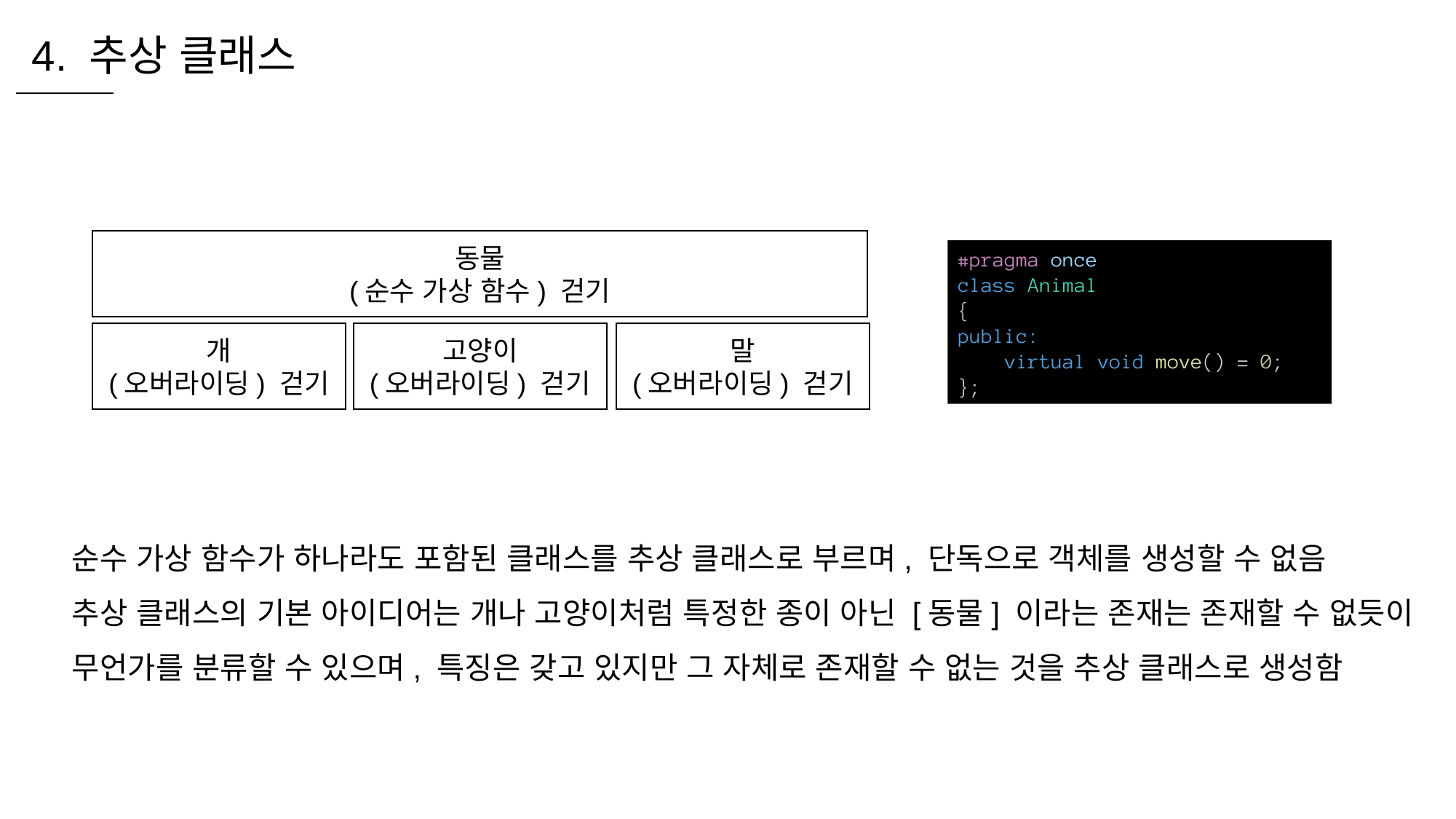

4. 추상 클래스
동물
(순수 가상 함수) 걷기
말
(오버라이딩) 걷기
개
(오버라이딩) 걷기
고양이
(오버라이딩) 걷기
#pragma once
class Animal
{
public:
    virtual void move() = 0;
};
순수 가상 함수가 하나라도 포함된 클래스를 추상 클래스로 부르며, 단독으로 객체를 생성할 수 없음
추상 클래스의 기본 아이디어는 개나 고양이처럼 특정한 종이 아닌 [동물] 이라는 존재는 존재할 수 없듯이
무언가를 분류할 수 있으며, 특징은 갖고 있지만 그 자체로 존재할 수 없는 것을 추상 클래스로 생성함